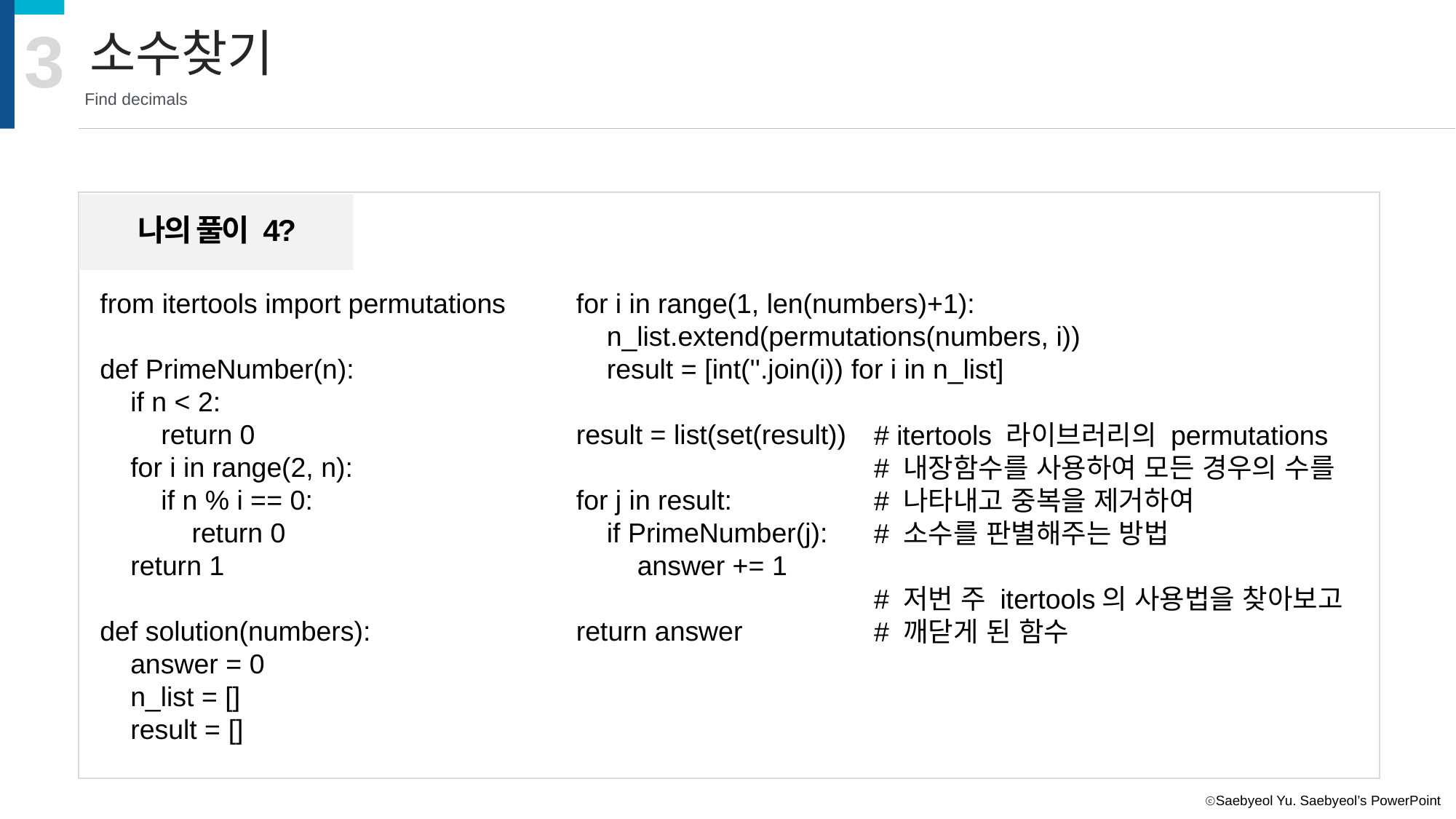

3
소수찾기
Find decimals

나의 풀이 4?
from itertools import permutations

def PrimeNumber(n):
    if n < 2:
        return 0
    for i in range(2, n):
        if n % i == 0:
            return 0
    return 1

def solution(numbers):
    answer = 0
    n_list = []
    result = []
    for i in range(1, len(numbers)+1):
        n_list.extend(permutations(numbers, i))
        result = [int(''.join(i)) for i in n_list]

    result = list(set(result))

    for j in result:
        if PrimeNumber(j):
            answer += 1

    return answer
# itertools 라이브러리의 permutations
# 내장함수를 사용하여 모든 경우의 수를
# 나타내고 중복을 제거하여
# 소수를 판별해주는 방법

# 저번 주 itertools의 사용법을 찾아보고
# 깨닫게 된 함수